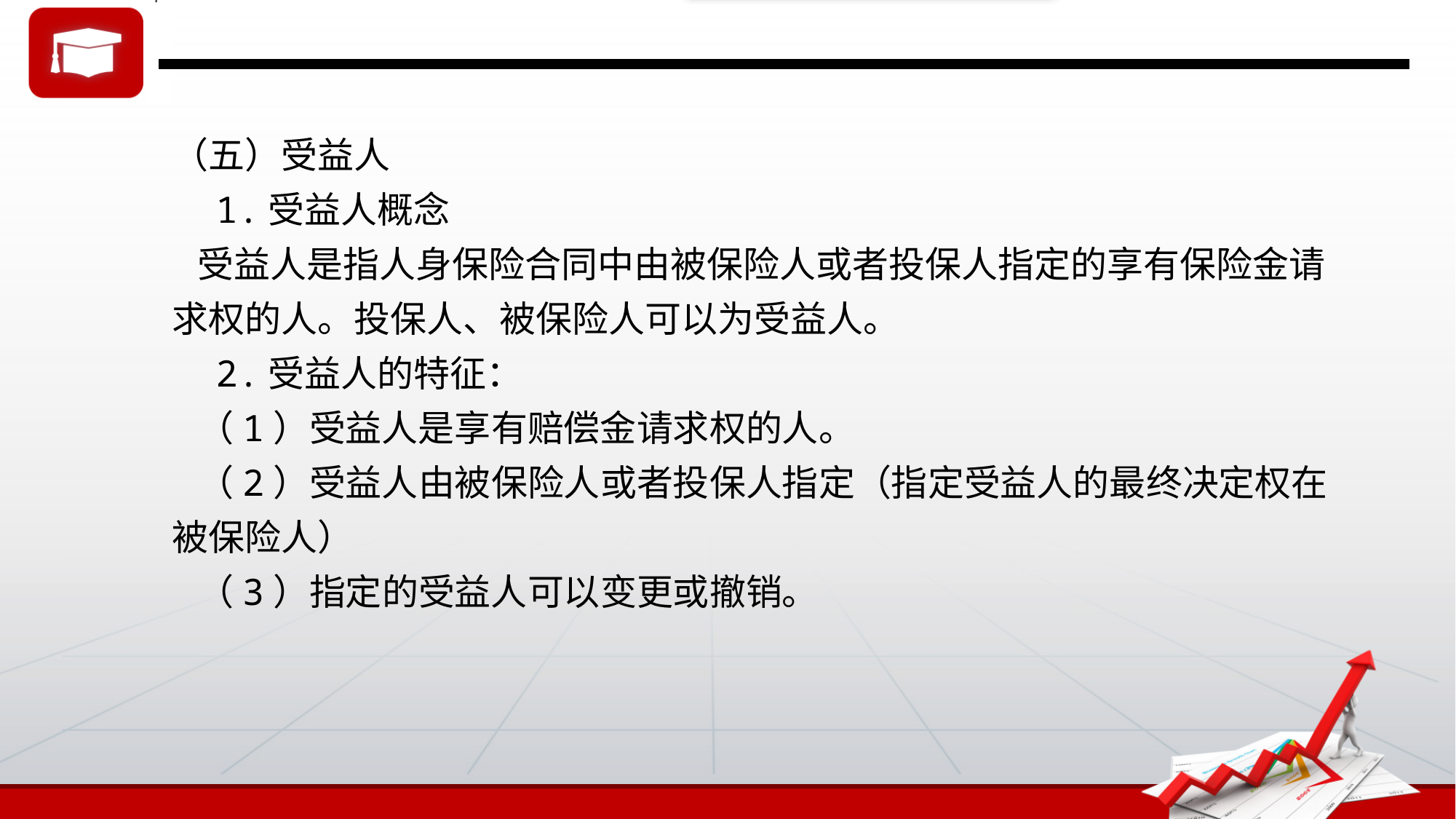

（五）受益人
  1.受益人概念
  受益人是指人身保险合同中由被保险人或者投保人指定的享有保险金请求权的人。投保人、被保险人可以为受益人。
  2.受益人的特征：
  （1）受益人是享有赔偿金请求权的人。
  （2）受益人由被保险人或者投保人指定（指定受益人的最终决定权在被保险人）
  （3）指定的受益人可以变更或撤销。